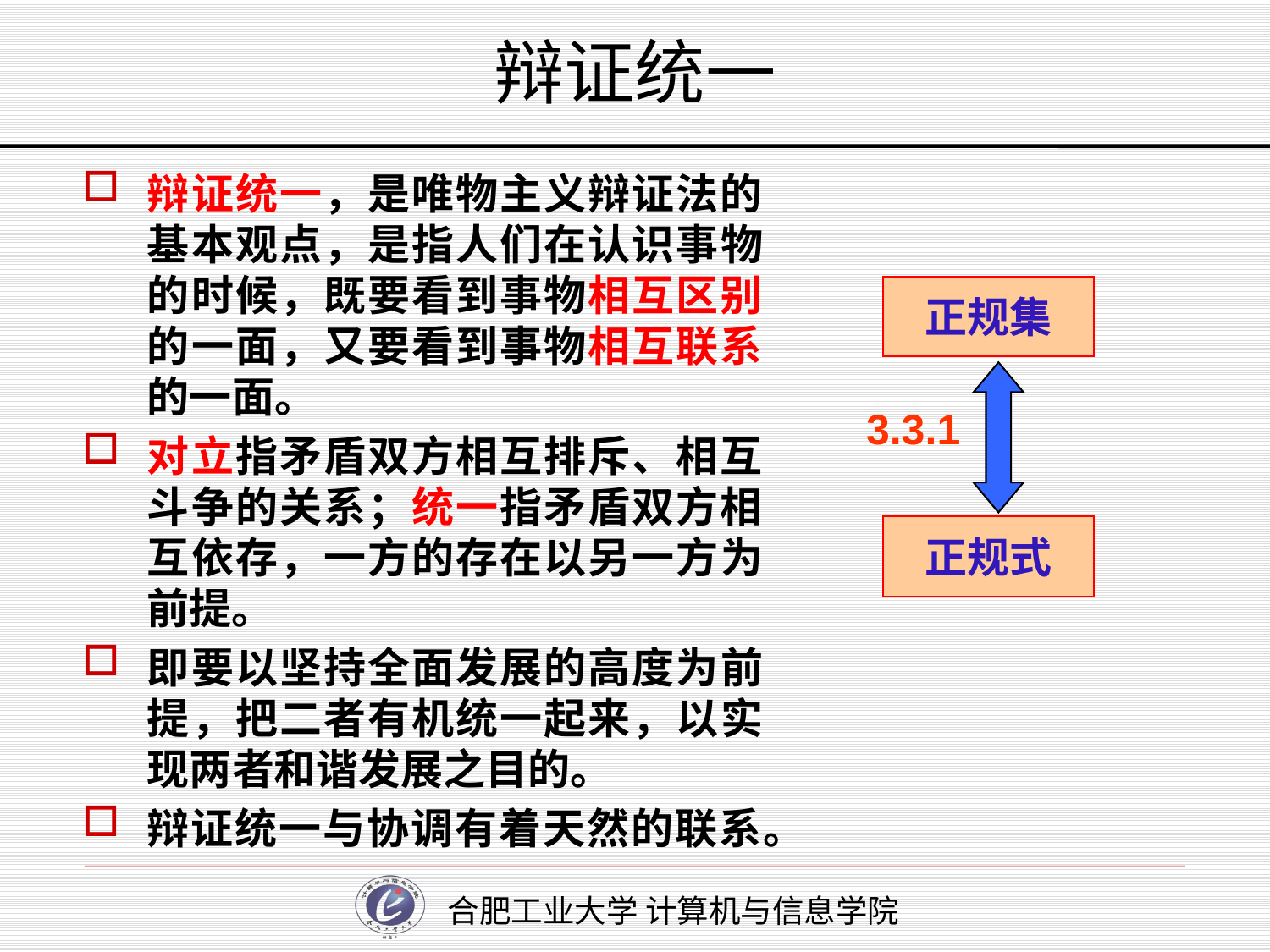

# 辩证统一

辩证统一，是唯物主义辩证法的基本观点，是指人们在认识事物的时候，既要看到事物相互区别的一面，又要看到事物相互联系的一面。
对立指矛盾双方相互排斥、相互斗争的关系；统一指矛盾双方相互依存，一方的存在以另一方为前提。
即要以坚持全面发展的高度为前提，把二者有机统一起来，以实现两者和谐发展之目的。
辩证统一与协调有着天然的联系。

正规集

3.3.1
正规式
29